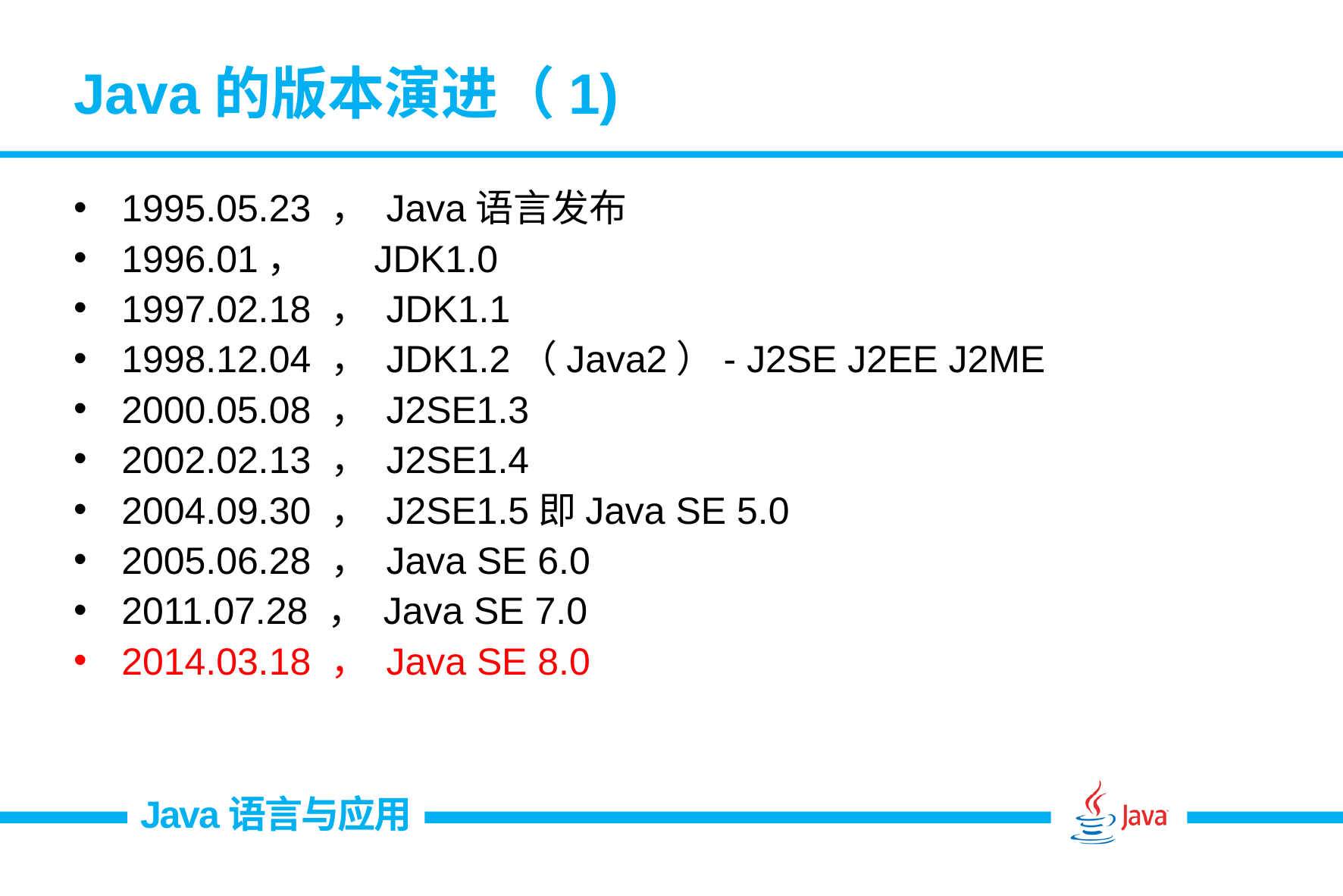

# Java的版本演进（1)
1995.05.23 ， Java语言发布
1996.01，       JDK1.0
1997.02.18 ， JDK1.1
1998.12.04 ， JDK1.2（Java2）- J2SE J2EE J2ME
2000.05.08 ， J2SE1.3
2002.02.13 ， J2SE1.4
2004.09.30 ， J2SE1.5即Java SE 5.0
2005.06.28 ， Java SE 6.0
2011.07.28 ， Java SE 7.0
2014.03.18 ， Java SE 8.0